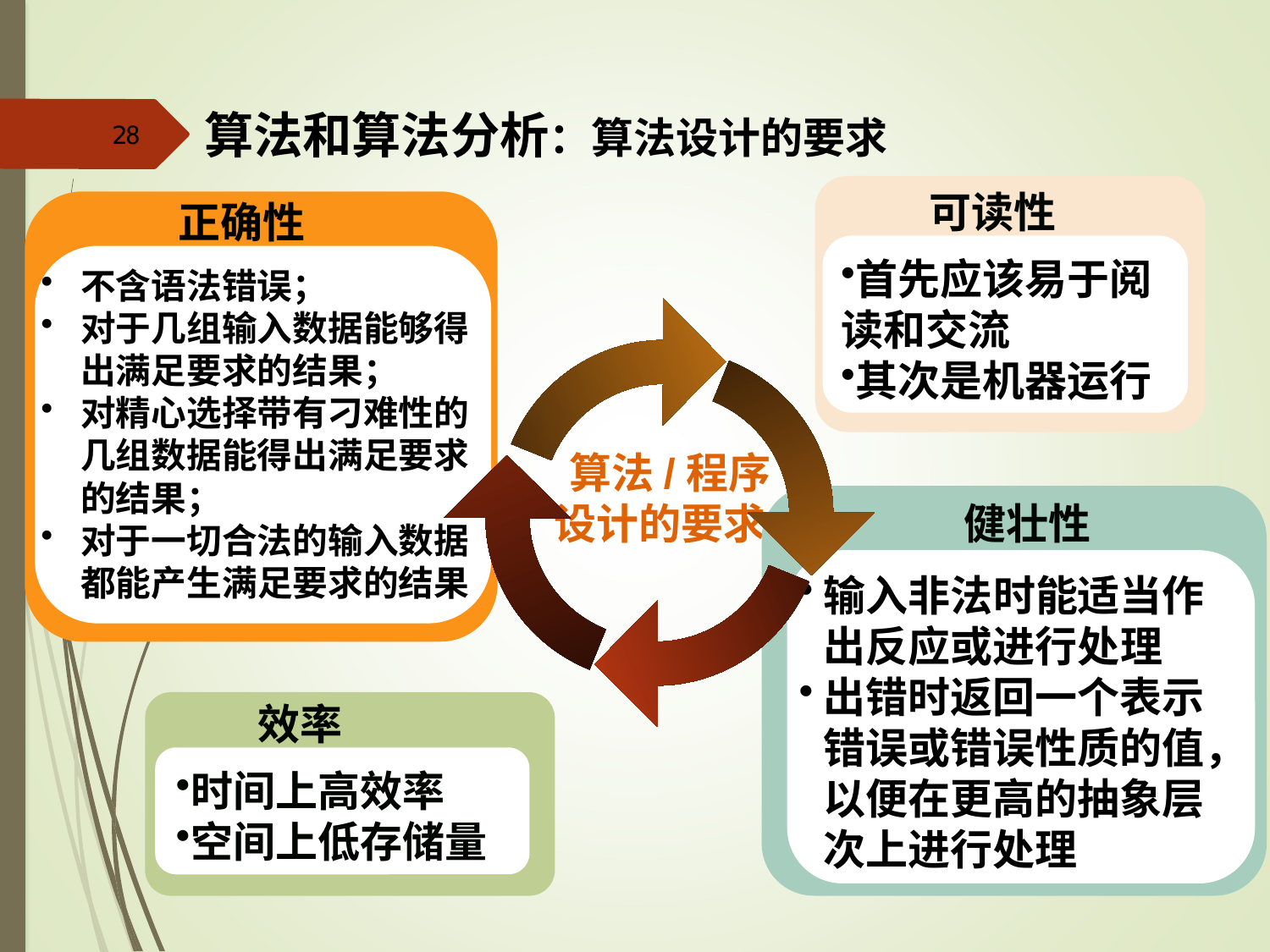

# 算法和算法分析：算法设计的要求
28

可读性
正确性

首先应该易于阅读和交流
其次是机器运行
不含语法错误；
对于几组输入数据能够得出满足要求的结果；
对精心选择带有刁难性的几组数据能得出满足要求的结果；
对于一切合法的输入数据都能产生满足要求的结果

 算法/程序设计的要求

健壮性

输入非法时能适当作出反应或进行处理
出错时返回一个表示错误或错误性质的值，以便在更高的抽象层次上进行处理
效率

时间上高效率
空间上低存储量